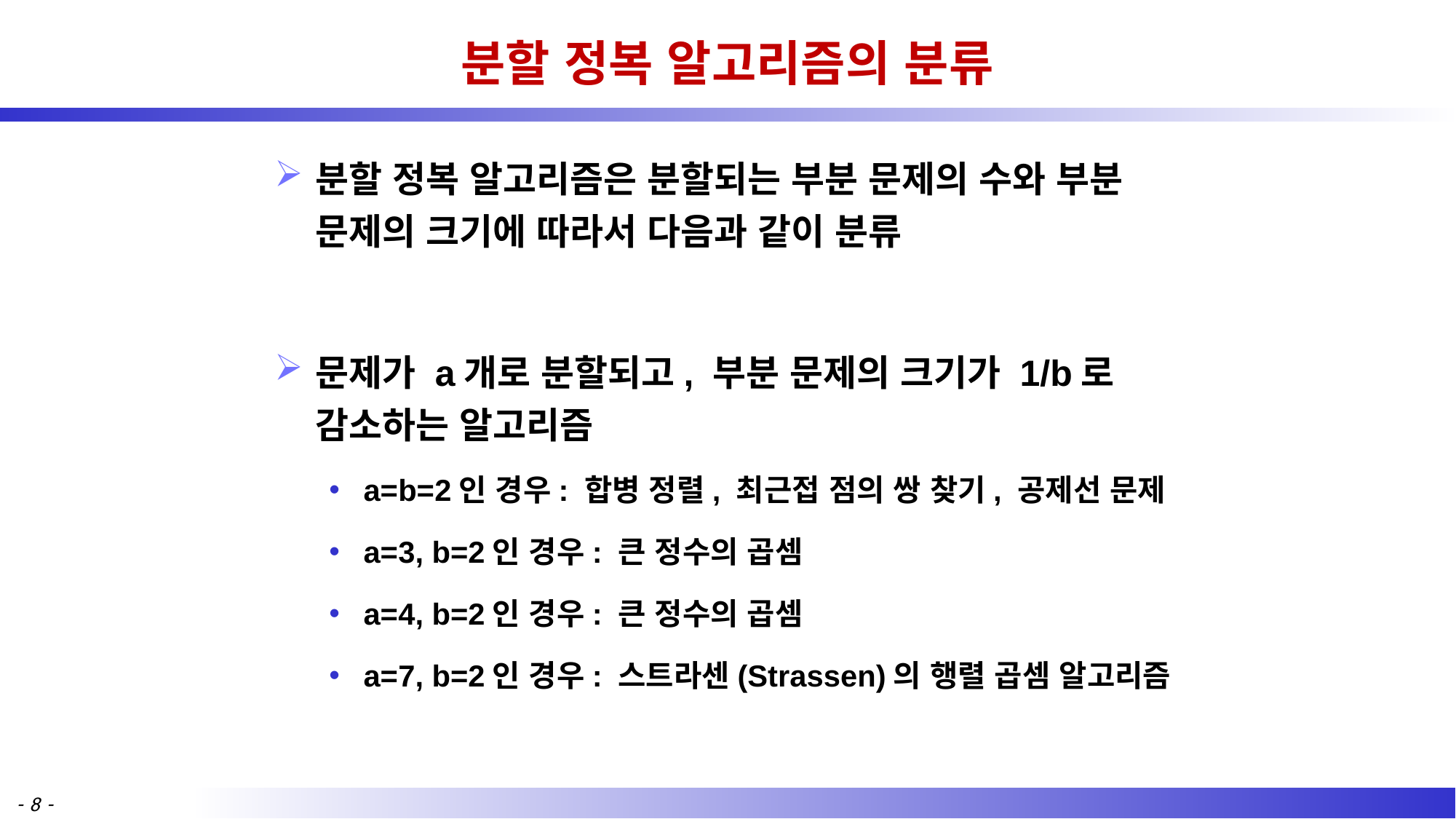

# 분할 정복 알고리즘의 분류
분할 정복 알고리즘은 분할되는 부분 문제의 수와 부분 문제의 크기에 따라서 다음과 같이 분류

문제가 a개로 분할되고, 부분 문제의 크기가 1/b로 감소하는 알고리즘
a=b=2인 경우: 합병 정렬, 최근접 점의 쌍 찾기, 공제선 문제
a=3, b=2인 경우: 큰 정수의 곱셈
a=4, b=2인 경우: 큰 정수의 곱셈
a=7, b=2인 경우: 스트라센(Strassen)의 행렬 곱셈 알고리즘
- 8 -